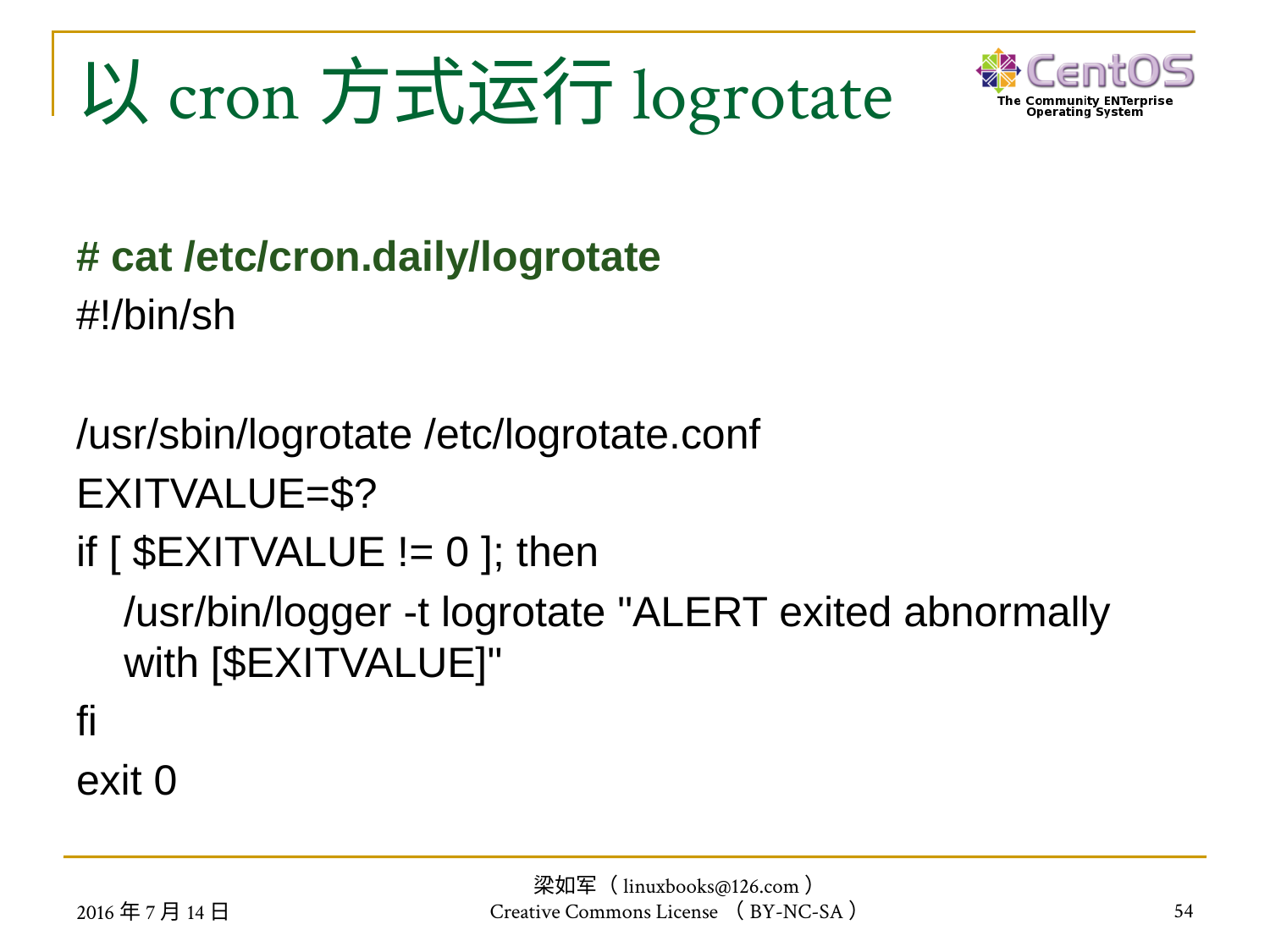

# 以cron方式运行logrotate
# cat /etc/cron.daily/logrotate
#!/bin/sh

/usr/sbin/logrotate /etc/logrotate.conf
EXITVALUE=$?
if [ $EXITVALUE != 0 ]; then
    /usr/bin/logger -t logrotate "ALERT exited abnormally with [$EXITVALUE]"
fi
exit 0

梁如军（linuxbooks@126.com）
Creative Commons License（BY-NC-SA）
2016年7月14日
54